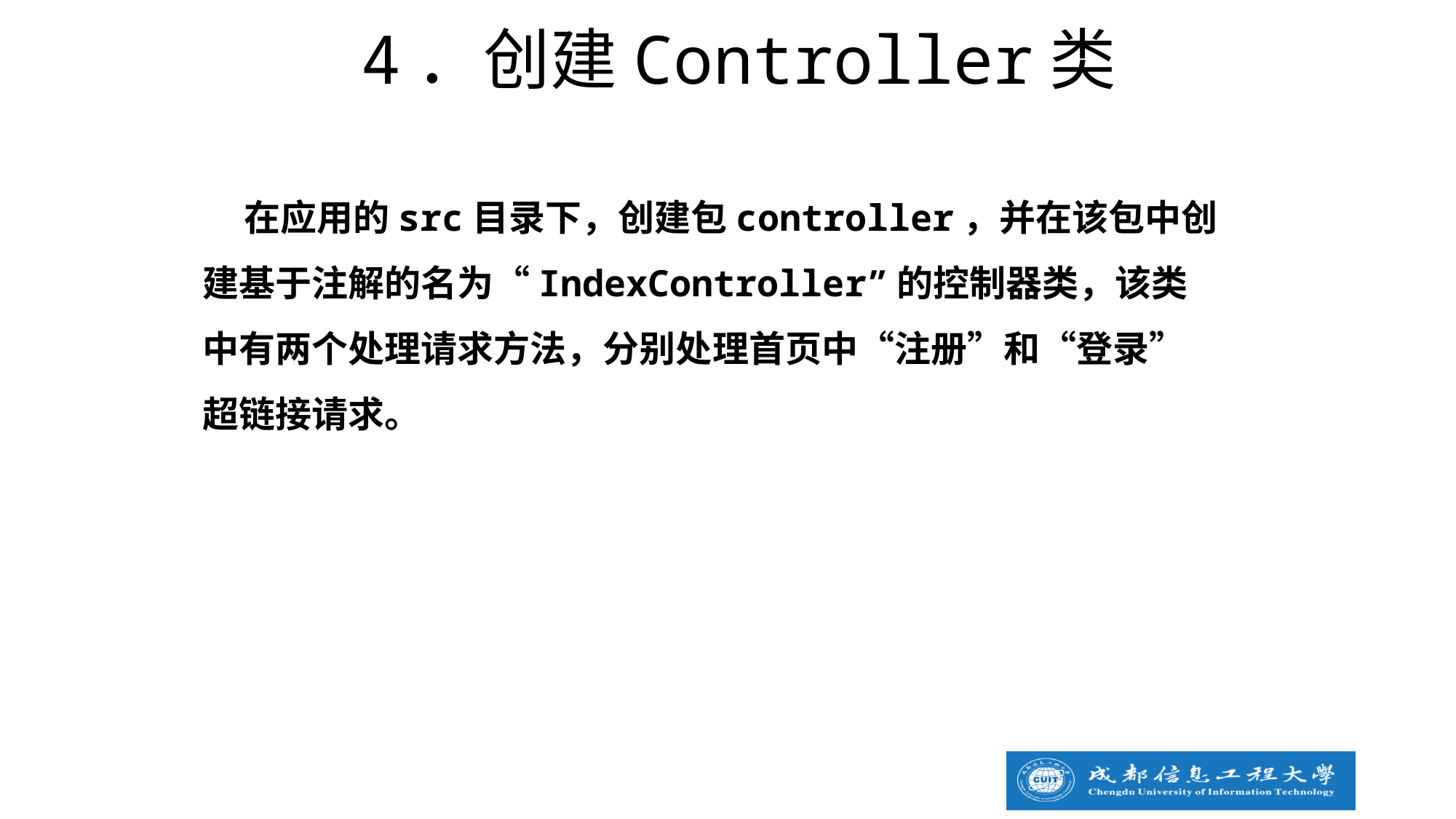

4．创建Controller类
    在应用的src目录下，创建包controller，并在该包中创建基于注解的名为“IndexController”的控制器类，该类中有两个处理请求方法，分别处理首页中“注册”和“登录”超链接请求。